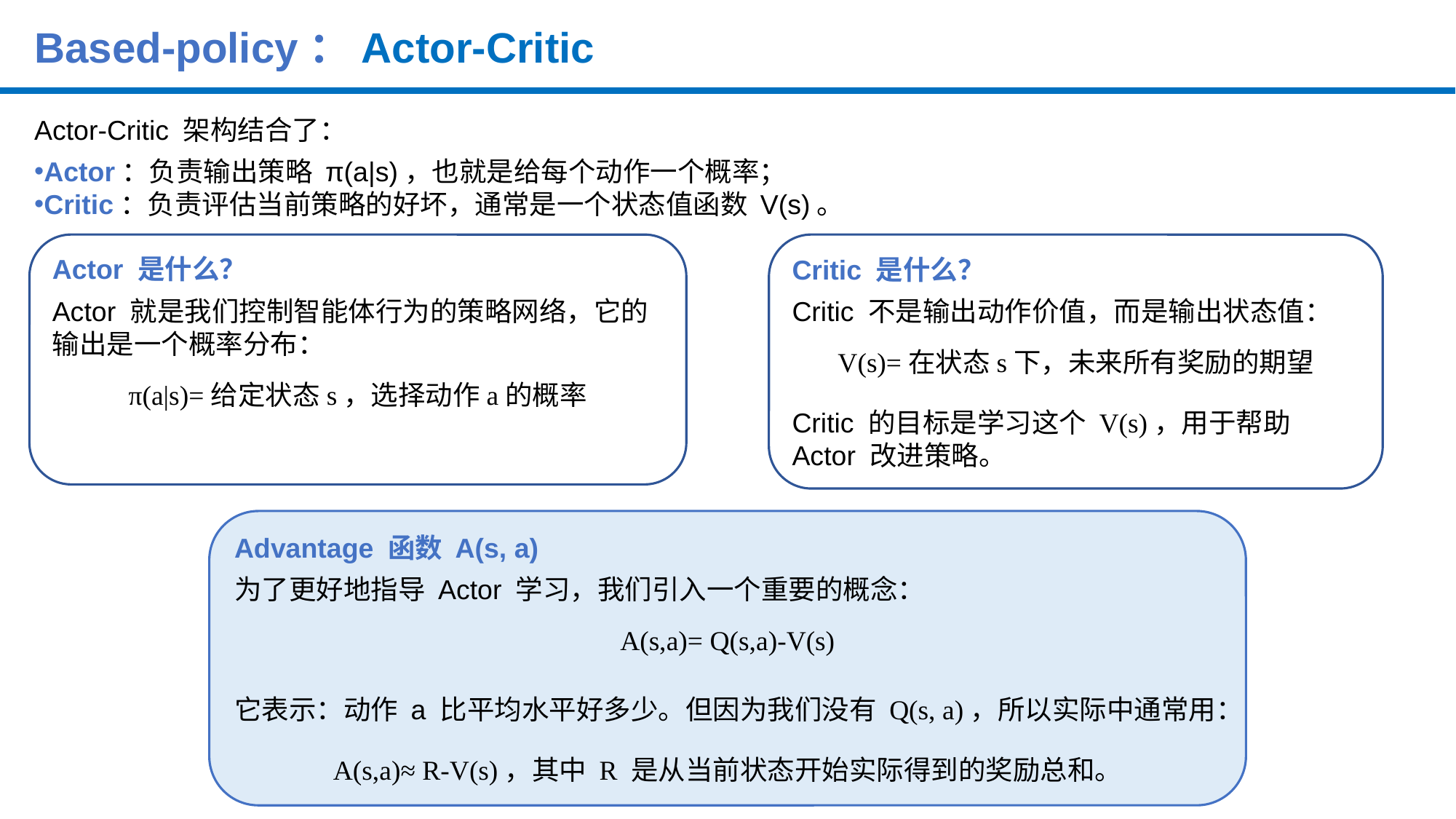

# Based-policy：Actor-Critic
Actor-Critic 架构结合了：
Actor：负责输出策略 π(a|s)，也就是给每个动作一个概率；
Critic：负责评估当前策略的好坏，通常是一个状态值函数 V(s)。

Actor 是什么？
Actor 就是我们控制智能体行为的策略网络，它的输出是一个概率分布：
π(a|s)=给定状态s，选择动作a的概率

Critic 是什么？
Critic 不是输出动作价值，而是输出状态值：
V(s)=在状态s下，未来所有奖励的期望
Critic 的目标是学习这个 V(s)，用于帮助 Actor 改进策略。
Advantage 函数 A(s, a)
为了更好地指导 Actor 学习，我们引入一个重要的概念：
A(s,a)= Q(s,a)-V(s)
它表示：动作 a 比平均水平好多少。但因为我们没有 Q(s, a)，所以实际中通常用：
A(s,a)≈ R-V(s)，其中 R 是从当前状态开始实际得到的奖励总和。